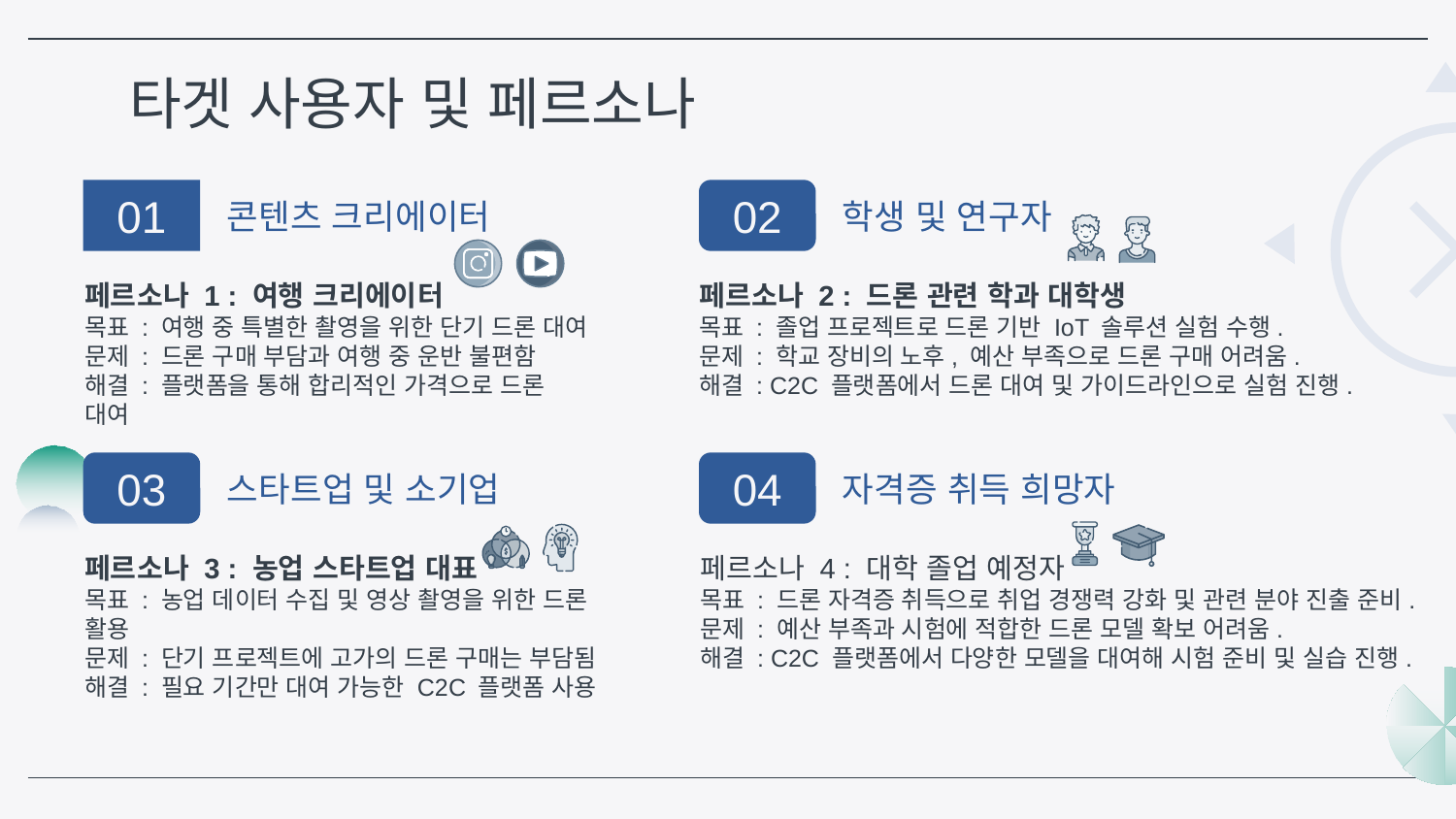

# 타겟 사용자 및 페르소나
01
02
콘텐츠 크리에이터
학생 및 연구자

페르소나 2 : 드론 관련 학과 대학생
목표 : 졸업 프로젝트로 드론 기반 IoT 솔루션 실험 수행.
문제 : 학교 장비의 노후, 예산 부족으로 드론 구매 어려움.
해결 : C2C 플랫폼에서 드론 대여 및 가이드라인으로 실험 진행.
페르소나 1 : 여행 크리에이터
목표 : 여행 중 특별한 촬영을 위한 단기 드론 대여
문제 : 드론 구매 부담과 여행 중 운반 불편함
해결 : 플랫폼을 통해 합리적인 가격으로 드론 대여

03
04
스타트업 및 소기업
자격증 취득 희망자

페르소나 3 : 농업 스타트업 대표
목표 : 농업 데이터 수집 및 영상 촬영을 위한 드론 활용
문제 : 단기 프로젝트에 고가의 드론 구매는 부담됨
해결 : 필요 기간만 대여 가능한 C2C 플랫폼 사용

페르소나 4 : 대학 졸업 예정자
목표 : 드론 자격증 취득으로 취업 경쟁력 강화 및 관련 분야 진출 준비.
문제 : 예산 부족과 시험에 적합한 드론 모델 확보 어려움.
해결 : C2C 플랫폼에서 다양한 모델을 대여해 시험 준비 및 실습 진행.